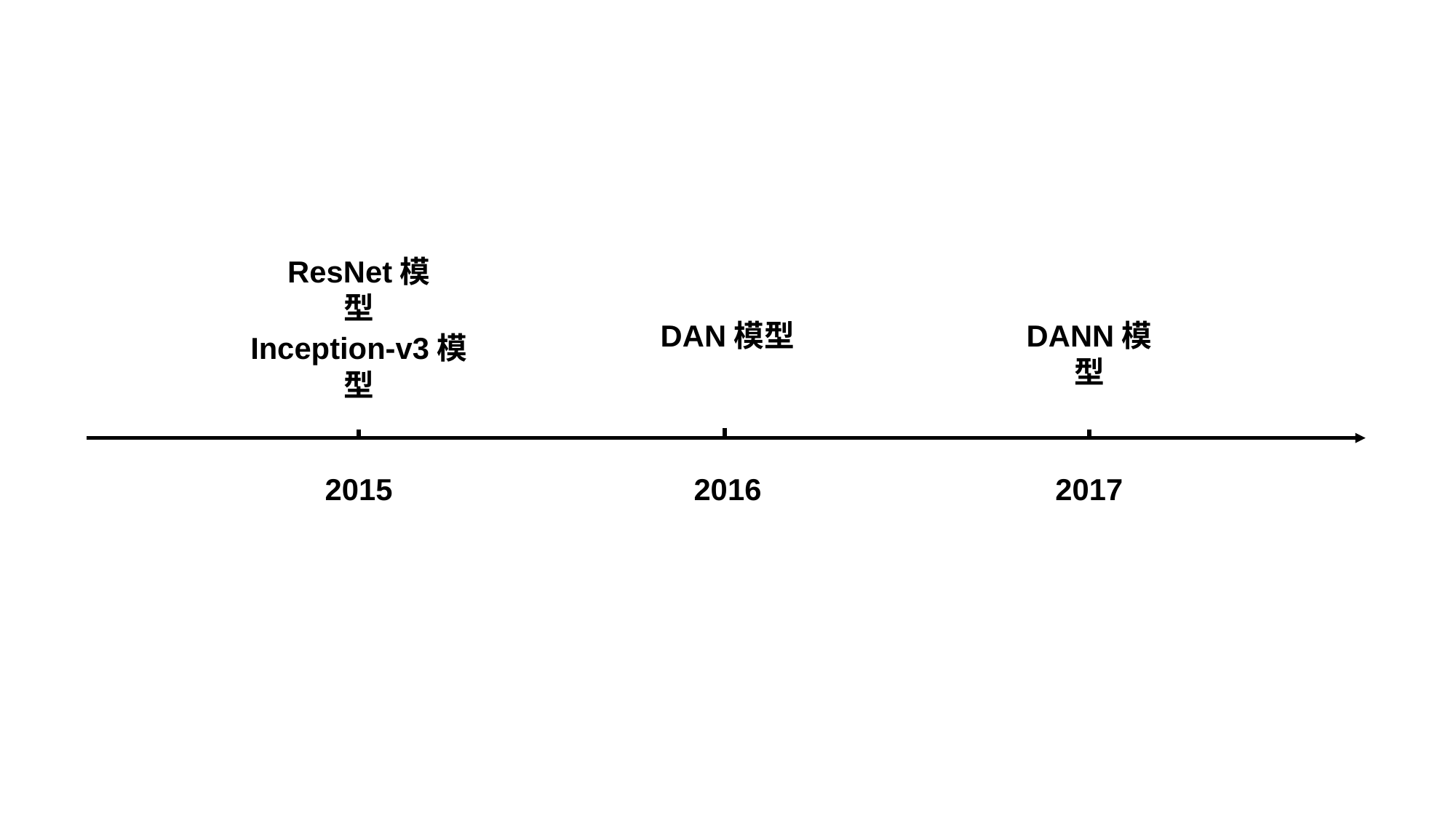

ResNet模型
DAN模型
DANN模型
Inception-v3模型
2015
2016
2017